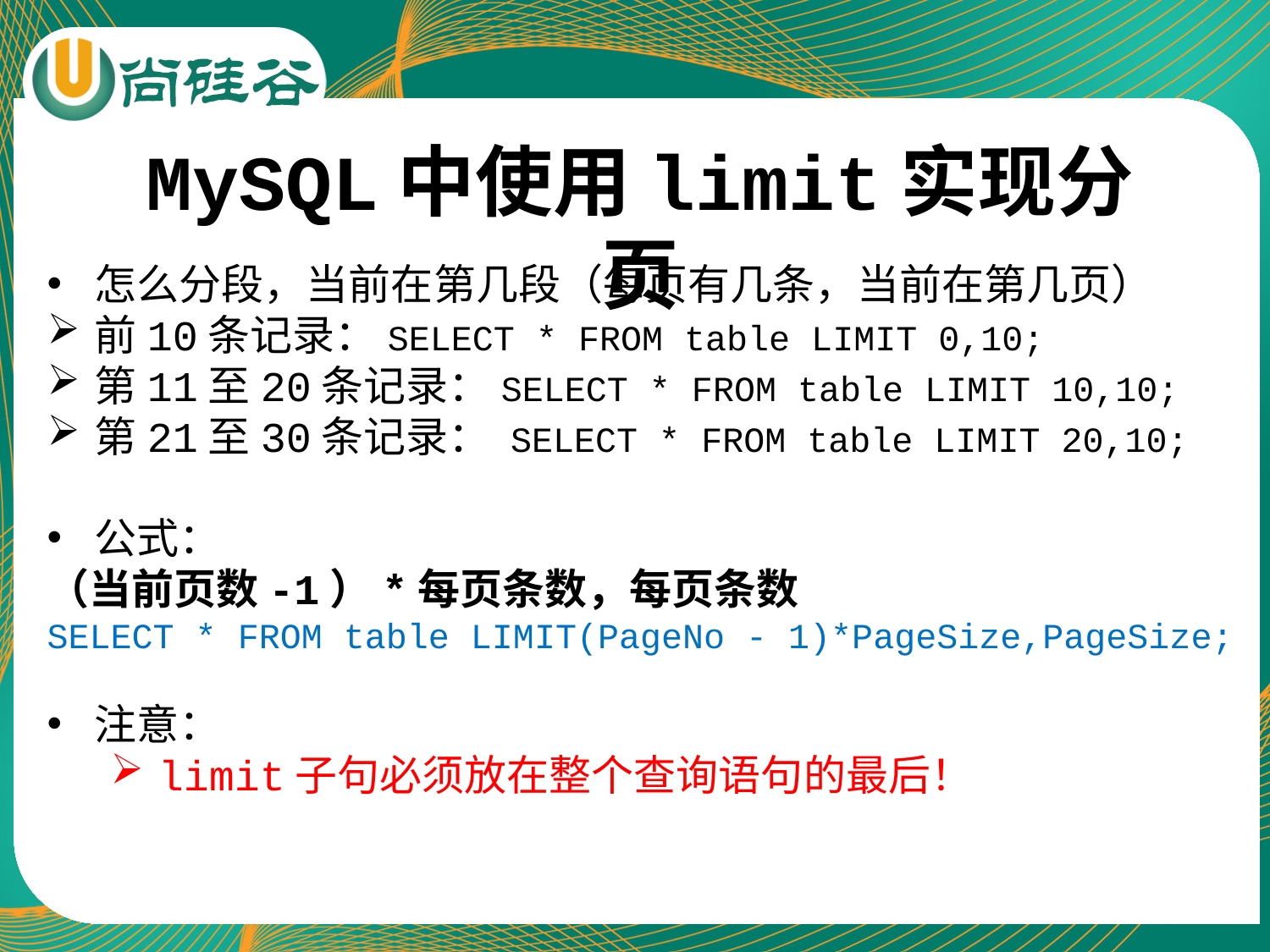

# MySQL中使用limit实现分页
怎么分段，当前在第几段（每页有几条，当前在第几页）
前10条记录：SELECT * FROM table LIMIT 0,10;
第11至20条记录：SELECT * FROM table LIMIT 10,10;
第21至30条记录： SELECT * FROM table LIMIT 20,10;

公式：
（当前页数-1）*每页条数，每页条数
SELECT * FROM table LIMIT(PageNo - 1)*PageSize,PageSize;

注意：
limit子句必须放在整个查询语句的最后！